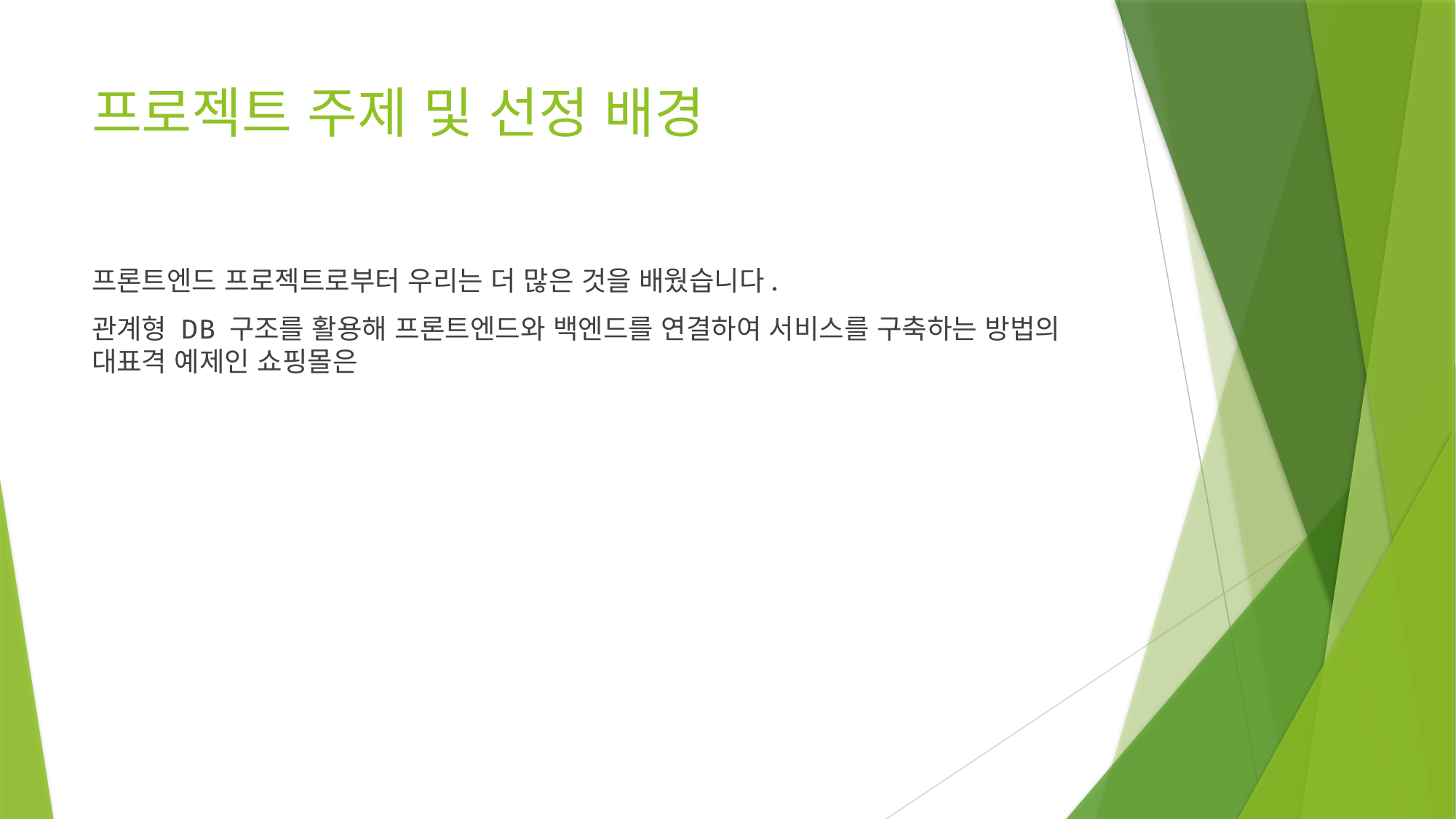

# 프로젝트 주제 및 선정 배경
프론트엔드 프로젝트로부터 우리는 더 많은 것을 배웠습니다.
관계형 DB 구조를 활용해 프론트엔드와 백엔드를 연결하여 서비스를 구축하는 방법의 대표격 예제인 쇼핑몰은